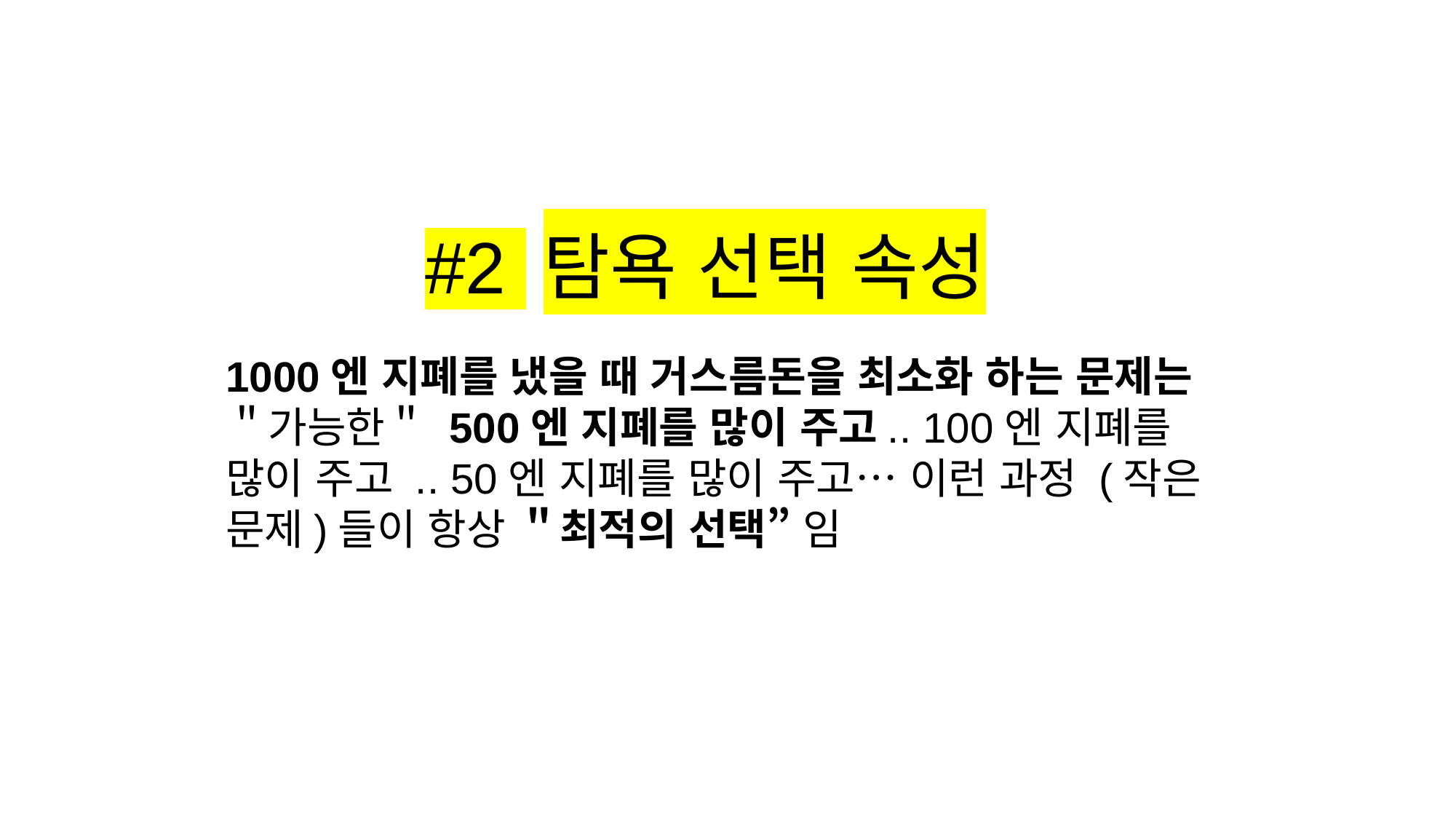

#2 탐욕 선택 속성
1000엔 지폐를 냈을 때 거스름돈을 최소화 하는 문제는
＂가능한＂ 500엔 지폐를 많이 주고.. 100엔 지폐를 많이 주고 .. 50엔 지폐를 많이 주고… 이런 과정 (작은 문제)들이 항상 ＂최적의 선택” 임